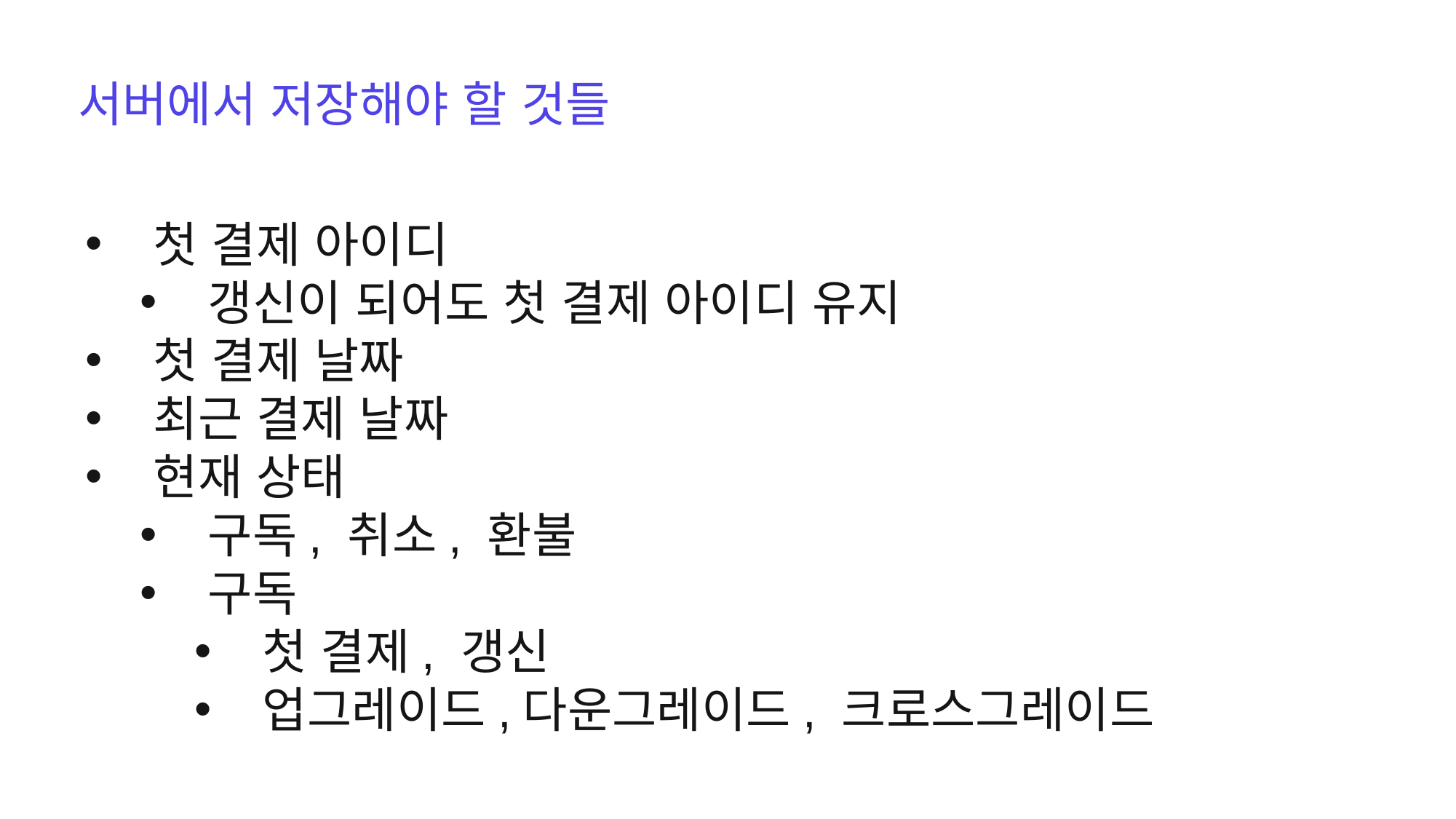

서버에서 저장해야 할 것들
첫 결제 아이디
갱신이 되어도 첫 결제 아이디 유지
첫 결제 날짜
최근 결제 날짜
현재 상태
구독, 취소, 환불
구독
첫 결제, 갱신
업그레이드,다운그레이드, 크로스그레이드